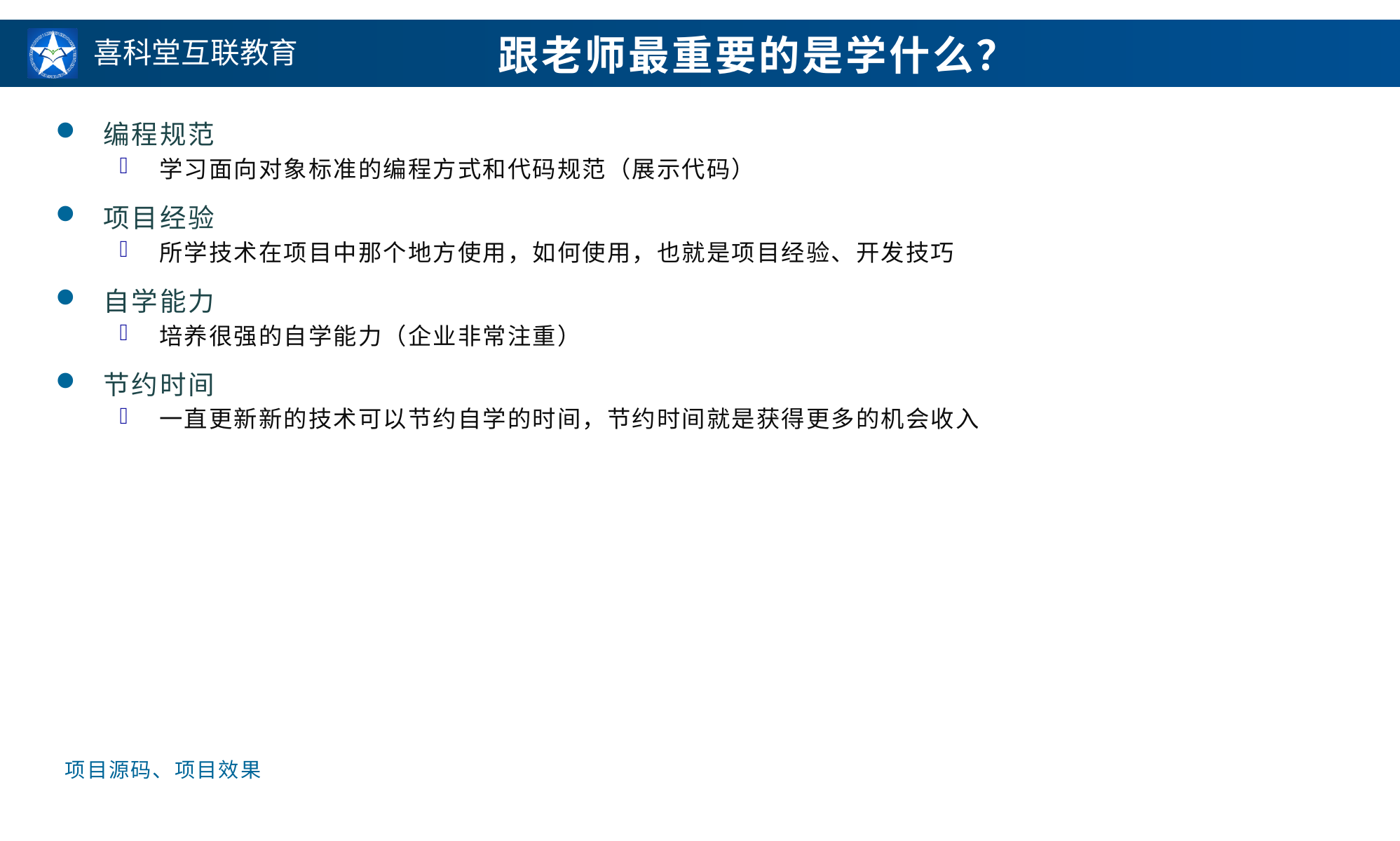

# 跟老师最重要的是学什么？
编程规范
学习面向对象标准的编程方式和代码规范（展示代码）
项目经验
所学技术在项目中那个地方使用，如何使用，也就是项目经验、开发技巧
自学能力
培养很强的自学能力（企业非常注重）
节约时间
一直更新新的技术可以节约自学的时间，节约时间就是获得更多的机会收入

项目源码、项目效果